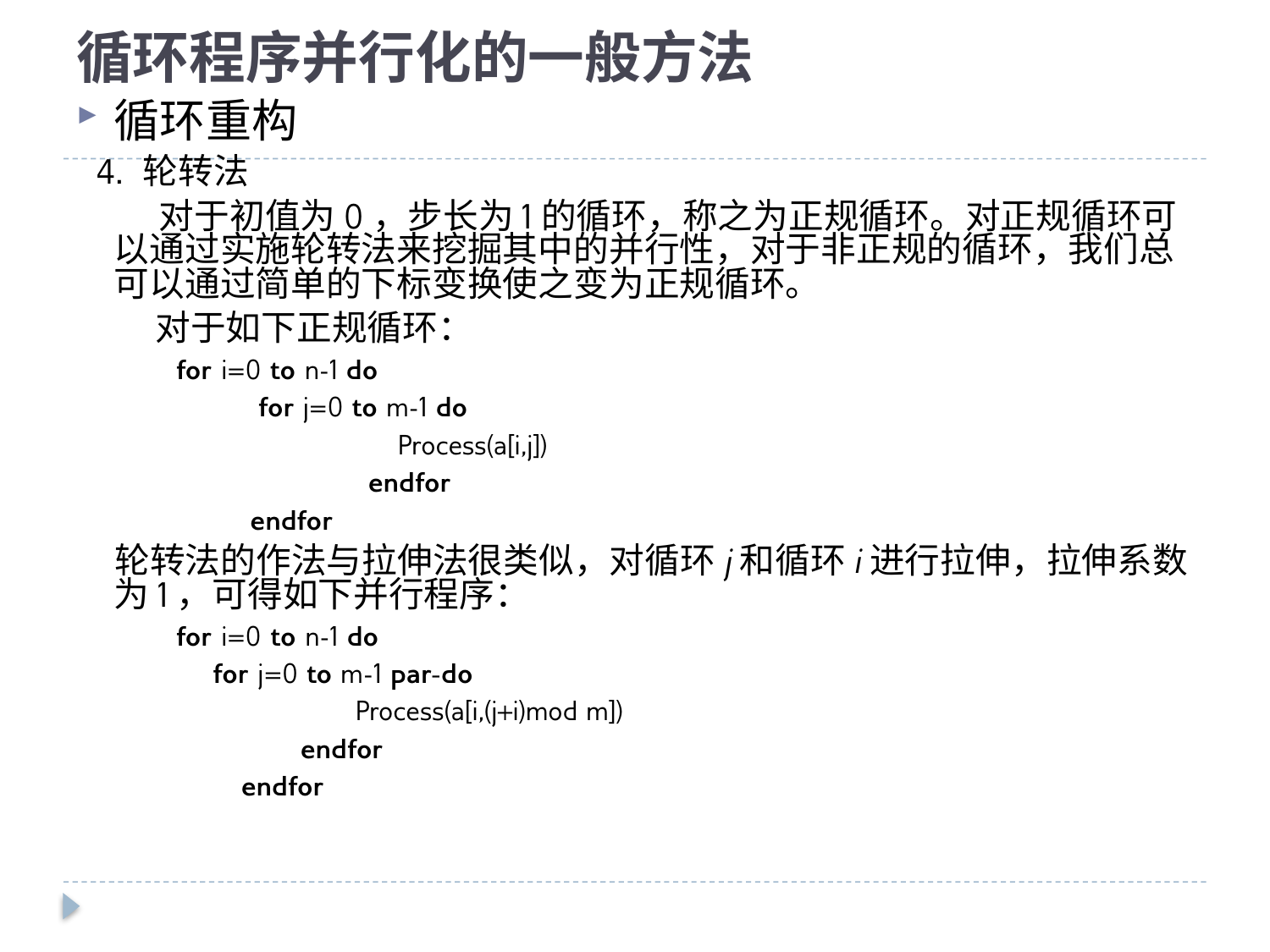

# 循环程序并行化的一般方法
循环重构
  4. 轮转法
            对于初值为0，步长为1的循环，称之为正规循环。对正规循环可以通过实施轮转法来挖掘其中的并行性，对于非正规的循环，我们总可以通过简单的下标变换使之变为正规循环。
         对于如下正规循环：
           for i=0 to n-1 do
                    for j=0 to m-1 do
                                      Process(a[i,j])
			endfor
		 endfor
     轮转法的作法与拉伸法很类似，对循环j和循环i进行拉伸，拉伸系数为1，可得如下并行程序：
           for i=0 to n-1 do
               for j=0 to m-1 par-do
                                 Process(a[i,(j+i)mod m])
		       endfor
		endfor